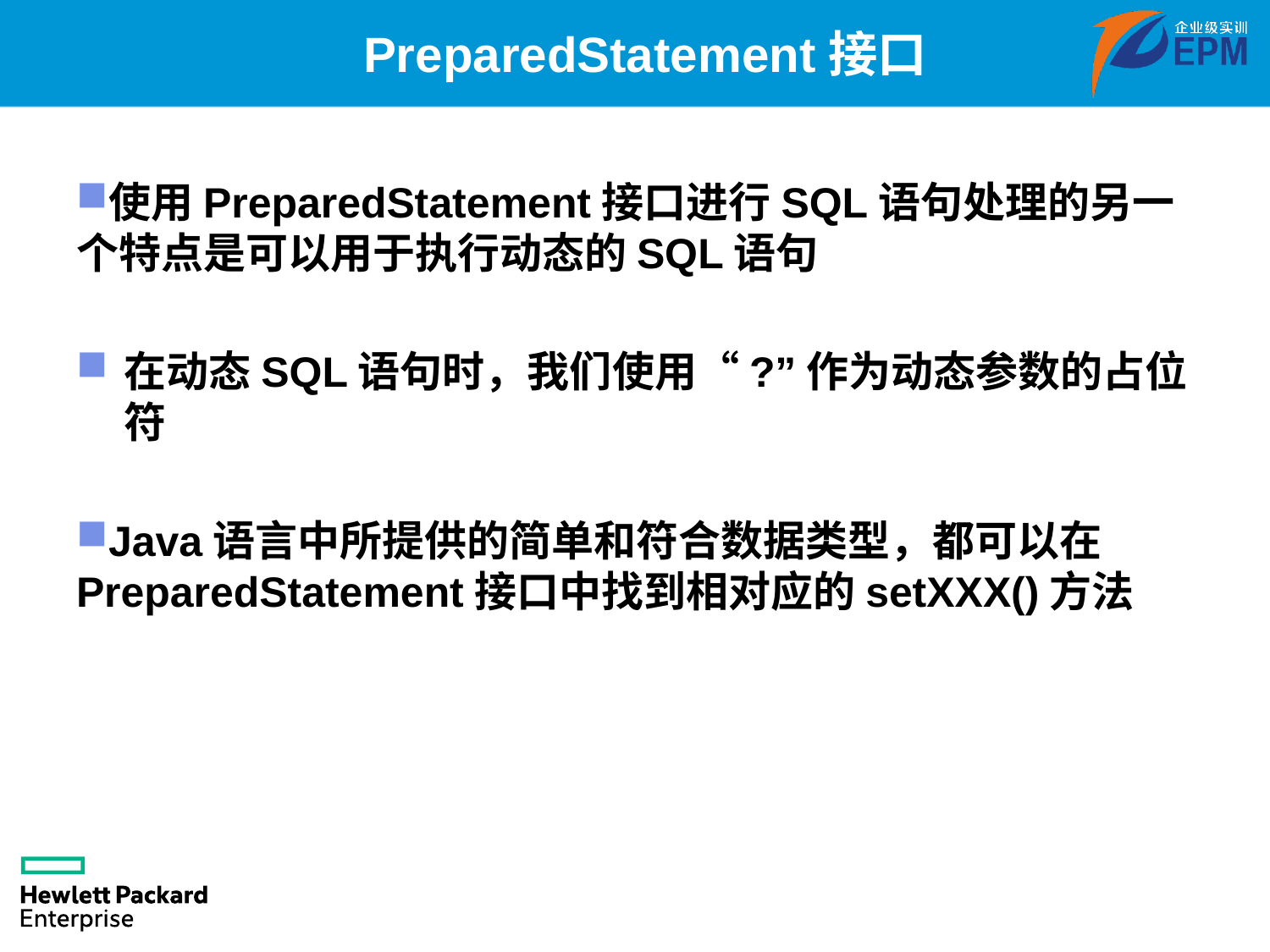

# PreparedStatement接口
使用PreparedStatement接口进行SQL语句处理的另一个特点是可以用于执行动态的SQL语句

在动态SQL语句时，我们使用“?”作为动态参数的占位符

Java语言中所提供的简单和符合数据类型，都可以在PreparedStatement接口中找到相对应的setXXX()方法